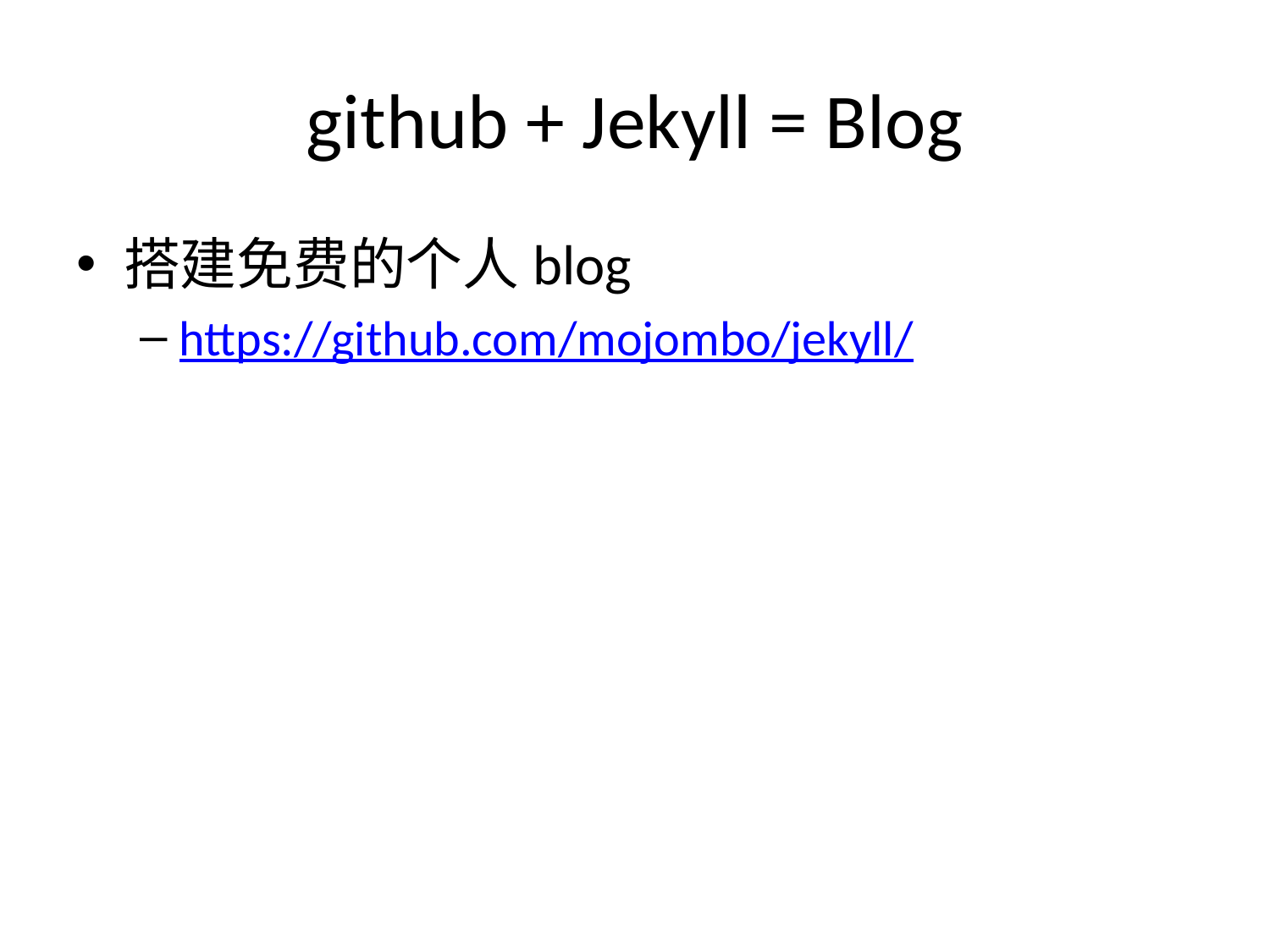

# github + Jekyll = Blog
搭建免费的个人blog
https://github.com/mojombo/jekyll/